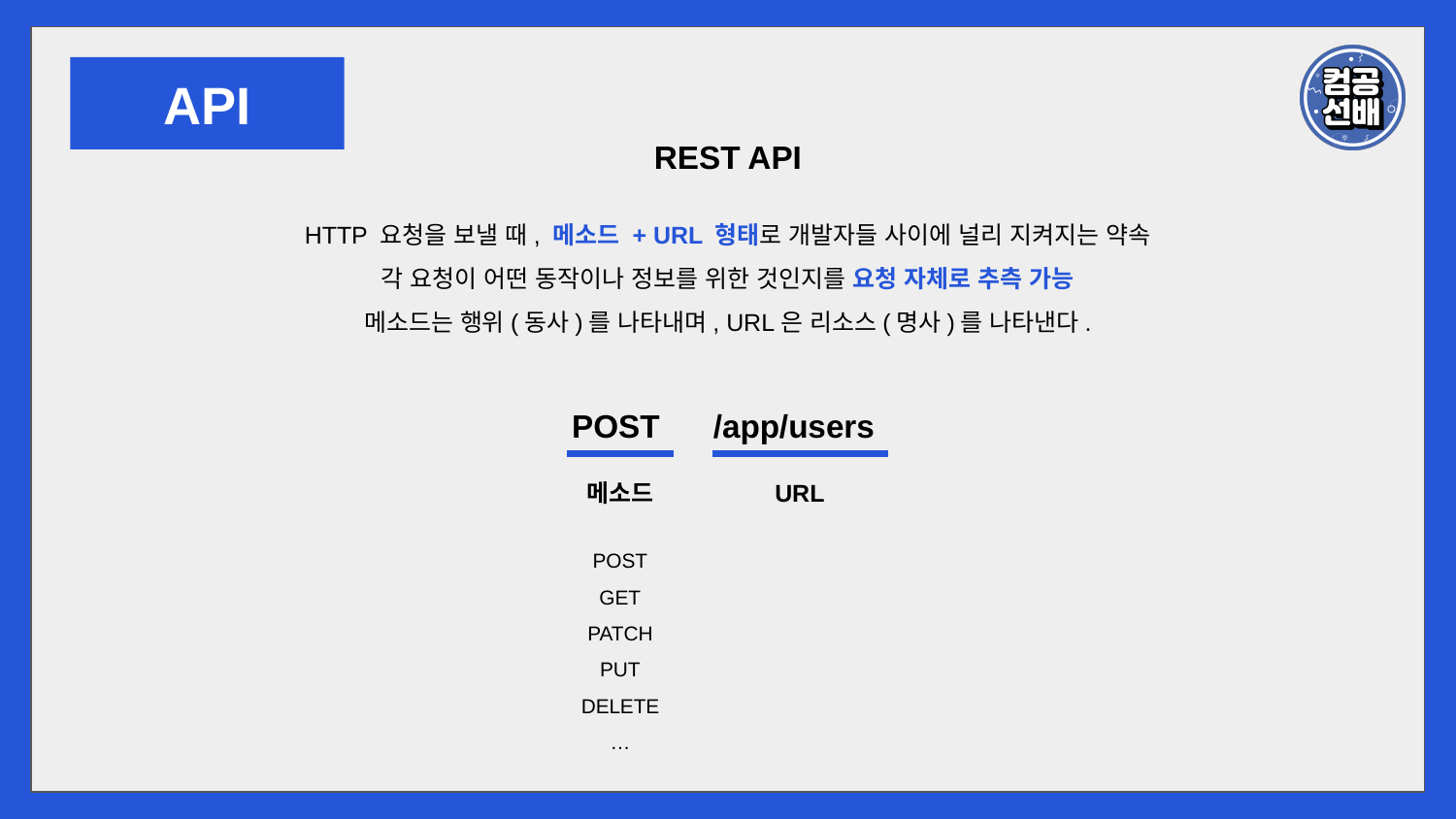

API
REST API
HTTP 요청을 보낼 때, 메소드 + URL 형태로 개발자들 사이에 널리 지켜지는 약속
각 요청이 어떤 동작이나 정보를 위한 것인지를 요청 자체로 추측 가능
메소드는 행위(동사)를 나타내며, URL은 리소스(명사)를 나타낸다.
POST      /app/users
메소드
URL
POST
GET
PATCH
PUT
DELETE
…